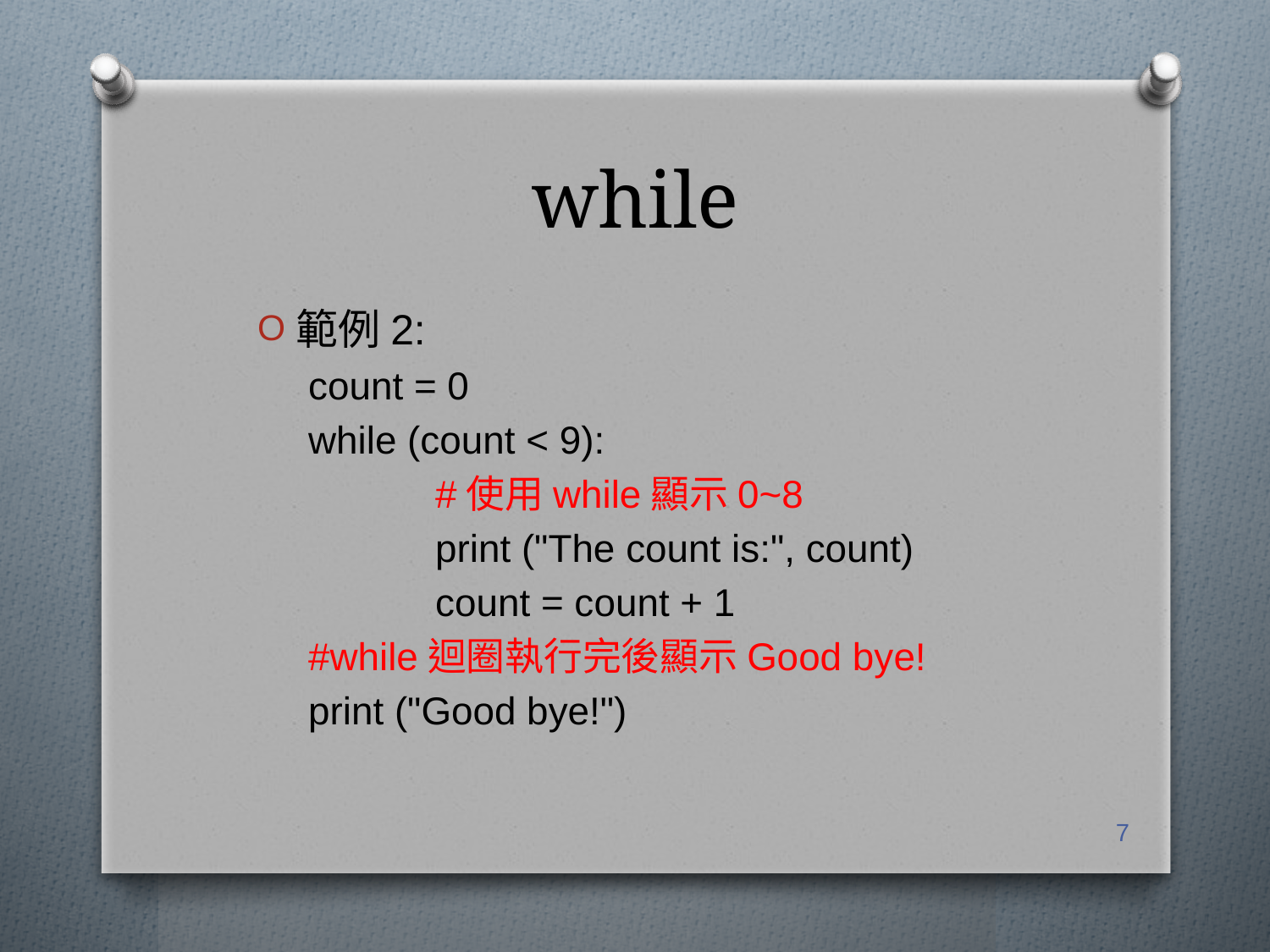

# while
範例2:
count = 0
while (count < 9):
	#使用while顯示0~8
	print ("The count is:", count)
	count = count + 1
#while迴圈執行完後顯示Good bye!
print ("Good bye!")

7